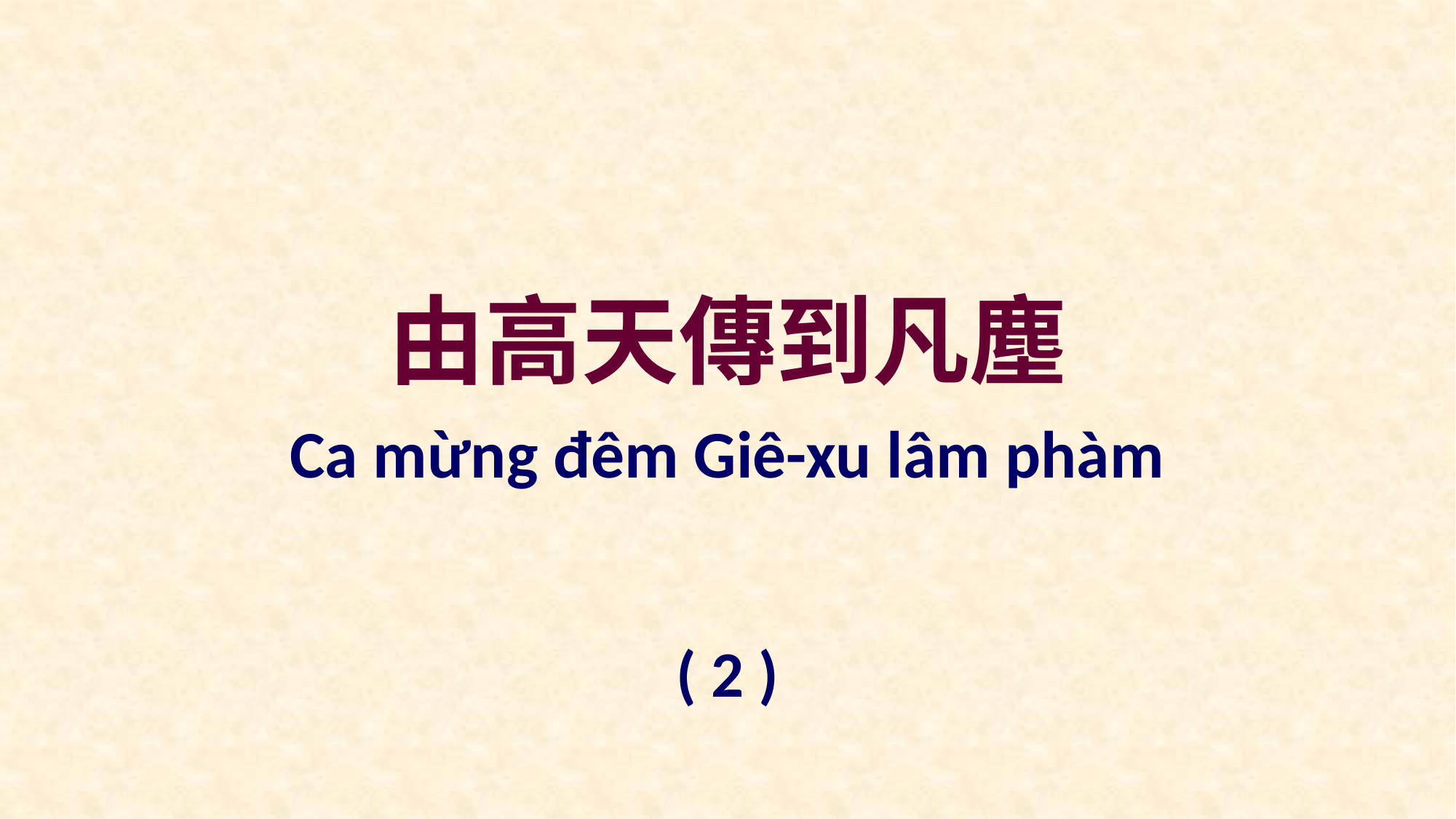

由高天傳到凡塵
Ca mừng đêm Giê-xu lâm phàm
( 2 )